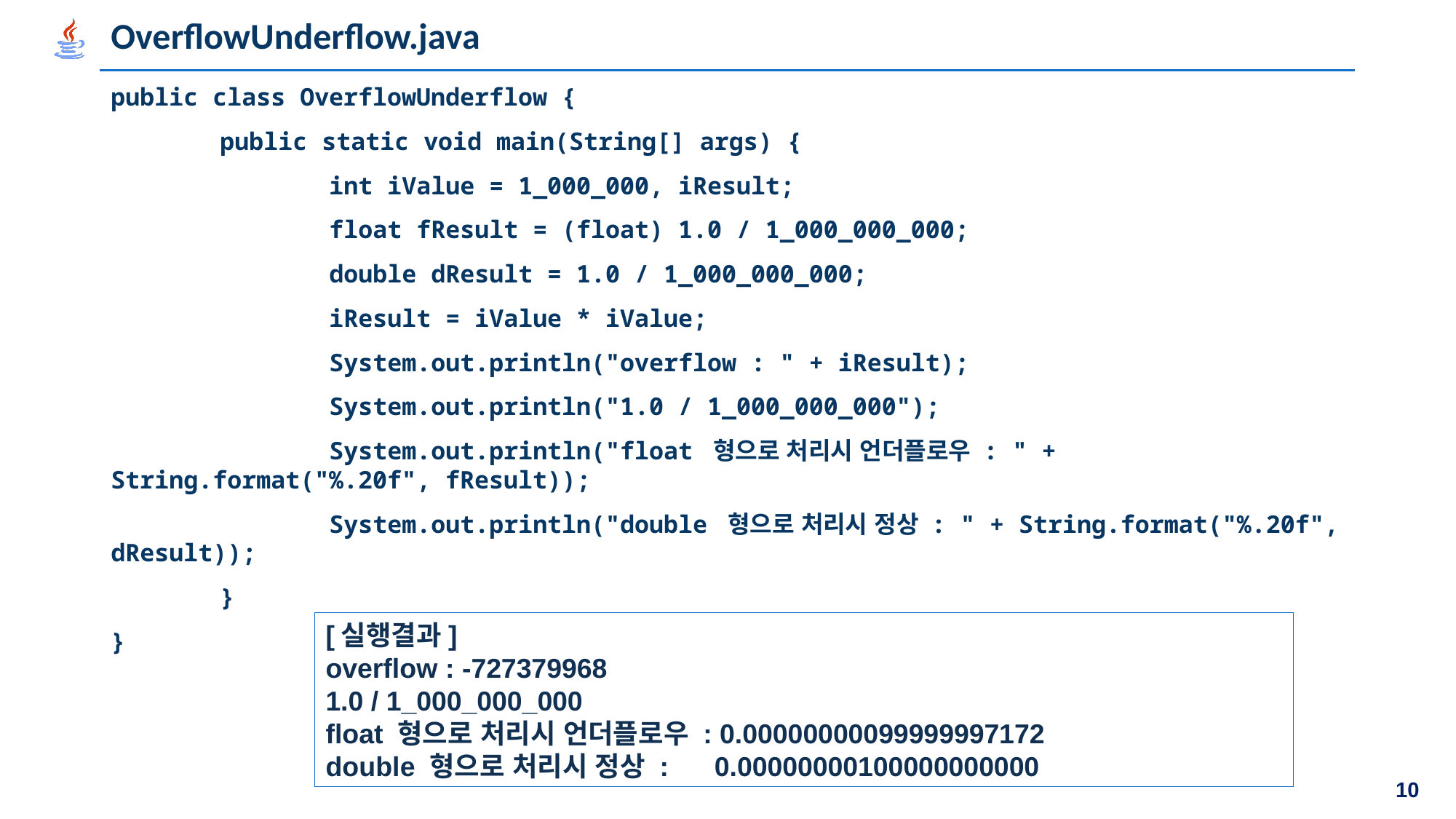

# OverflowUnderflow.java
public class OverflowUnderflow {
	public static void main(String[] args) {
		int iValue = 1_000_000, iResult;
		float fResult = (float) 1.0 / 1_000_000_000;
		double dResult = 1.0 / 1_000_000_000;
		iResult = iValue * iValue;
		System.out.println("overflow : " + iResult);
		System.out.println("1.0 / 1_000_000_000");
		System.out.println("float 형으로 처리시 언더플로우 : " + String.format("%.20f", fResult));
		System.out.println("double 형으로 처리시 정상 : " + String.format("%.20f", dResult));
	}
}
[실행결과]
overflow : -727379968
1.0 / 1_000_000_000
float 형으로 처리시 언더플로우 : 0.00000000099999997172
double 형으로 처리시 정상 :      0.00000000100000000000
10